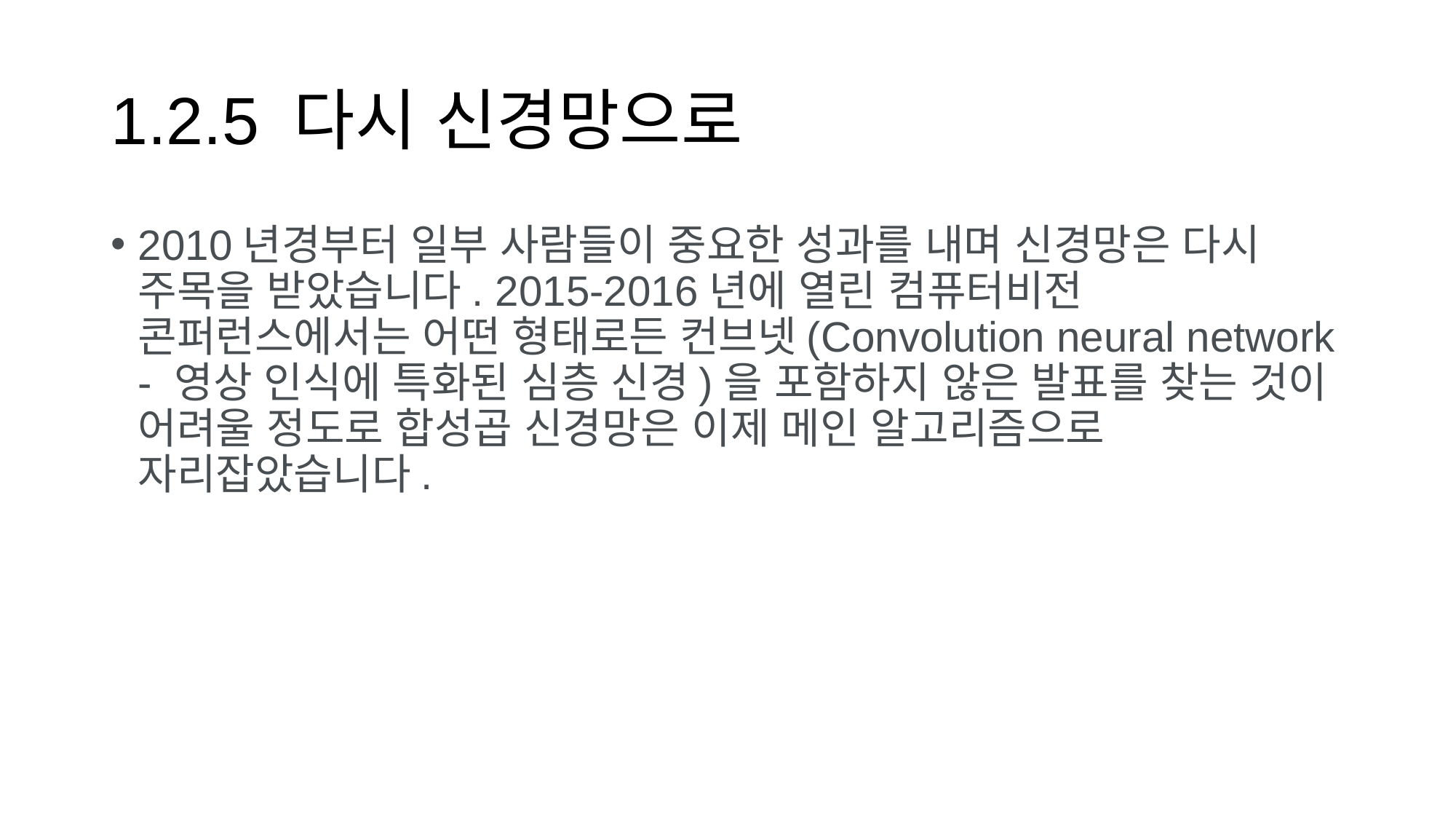

# 1.2.5 다시 신경망으로
2010년경부터 일부 사람들이 중요한 성과를 내며 신경망은 다시 주목을 받았습니다. 2015-2016년에 열린 컴퓨터비전 콘퍼런스에서는 어떤 형태로든 컨브넷(Convolution neural network - 영상 인식에 특화된 심층 신경)을 포함하지 않은 발표를 찾는 것이 어려울 정도로 합성곱 신경망은 이제 메인 알고리즘으로 자리잡았습니다.